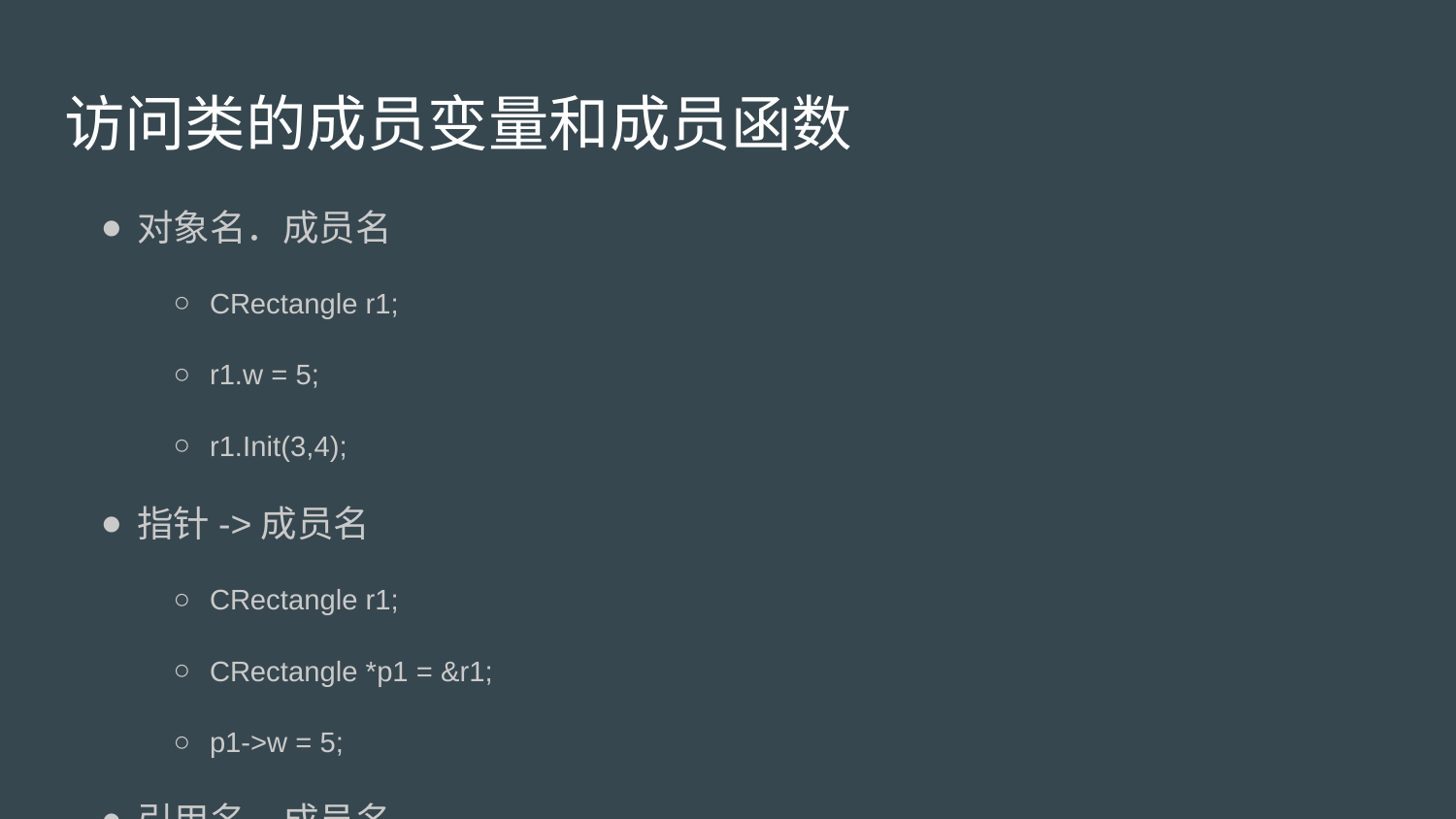

# 访问类的成员变量和成员函数
对象名．成员名
CRectangle r1;
r1.w = 5;
r1.Init(3,4);
指针->成员名
CRectangle r1;
CRectangle *p1 = &r1;
p1->w = 5;
引用名．成员名
CRectangle r2;
CRectangel &rr = r2;
rr.w = 5;